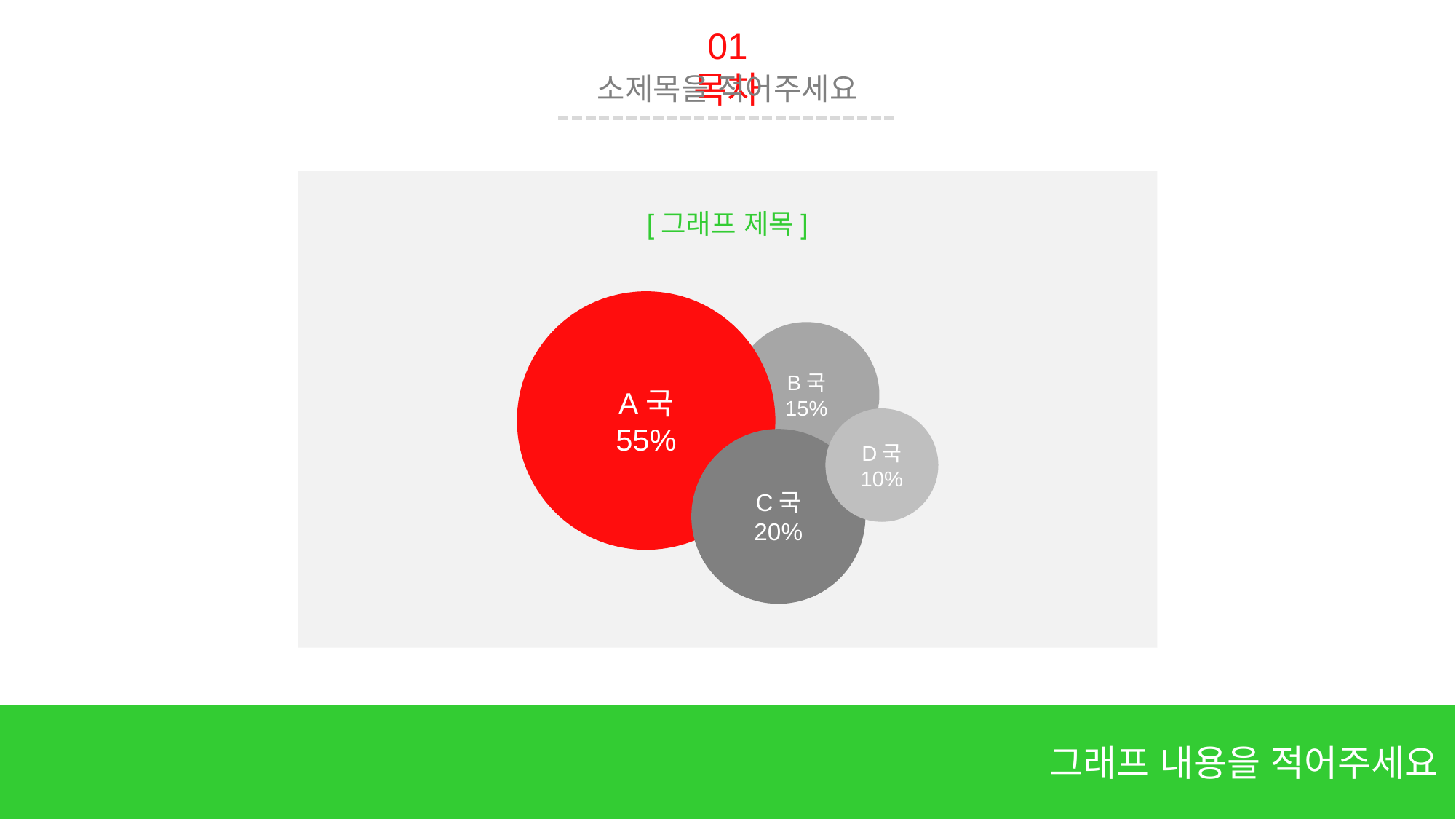

01 목차
소제목을 적어주세요

[그래프 제목]
A국
55%
B국
15%
D국
10%
C국
20%

그래프 내용을 적어주세요